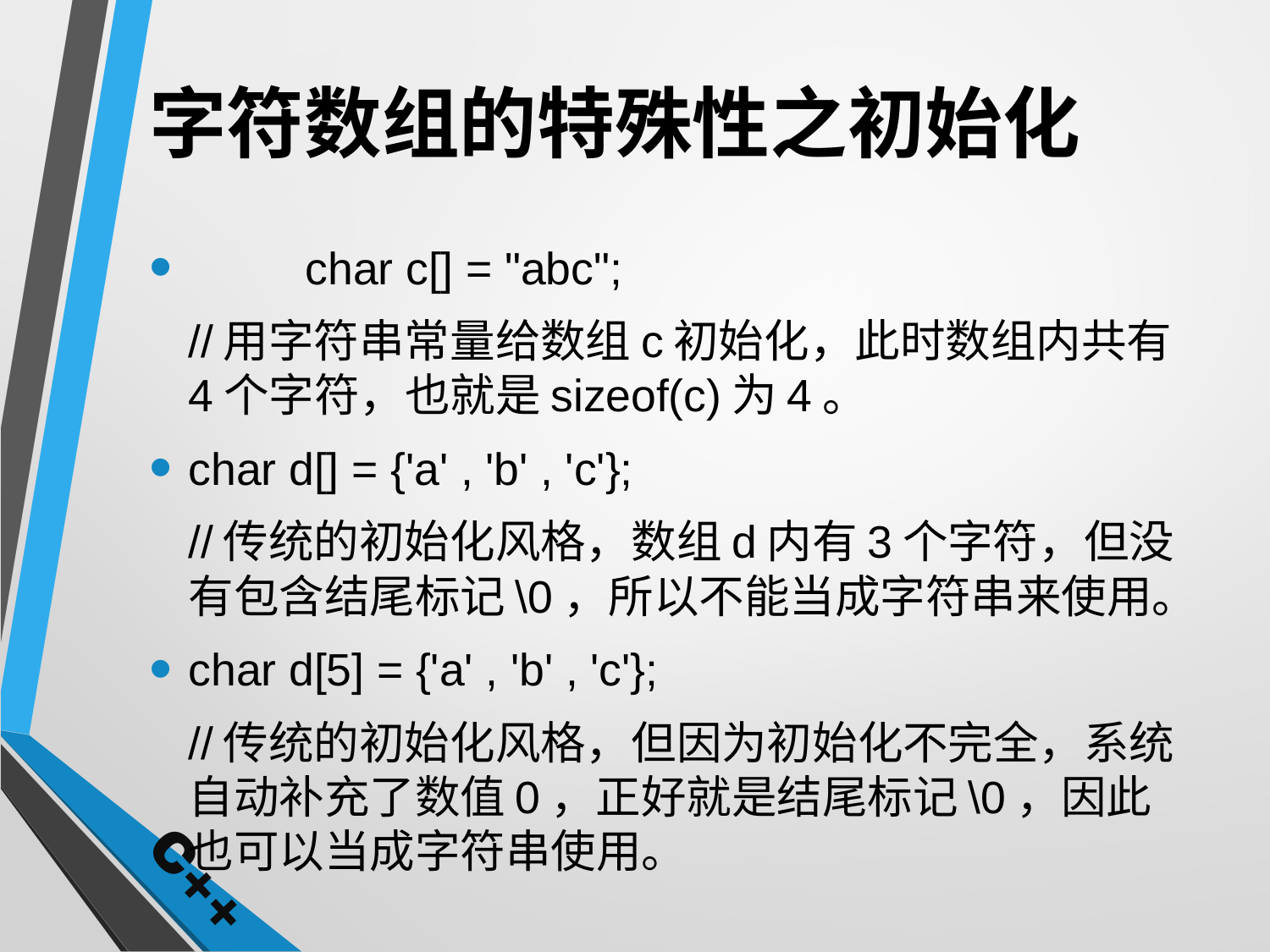

# 字符数组的特殊性之初始化
	char c[] = "abc";
	//用字符串常量给数组c初始化，此时数组内共有4个字符，也就是sizeof(c)为4。
	char d[] = {'a' , 'b' , 'c'};
	//传统的初始化风格，数组d内有3个字符，但没有包含结尾标记\0，所以不能当成字符串来使用。
	char d[5] = {'a' , 'b' , 'c'};
	//传统的初始化风格，但因为初始化不完全，系统自动补充了数值0，正好就是结尾标记\0，因此也可以当成字符串使用。